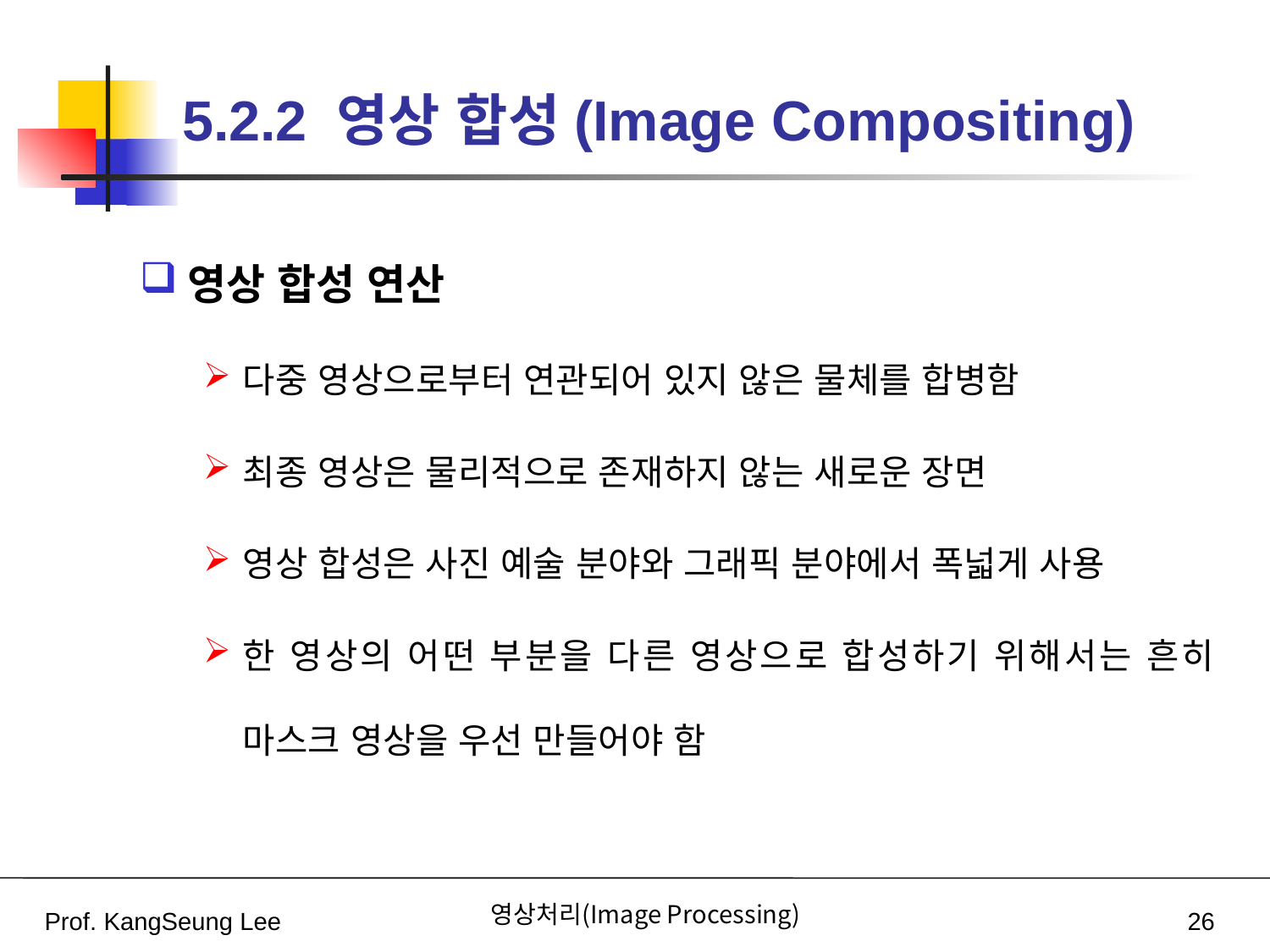

# 5.2.2 영상 합성(Image Compositing)
영상 합성 연산
다중 영상으로부터 연관되어 있지 않은 물체를 합병함
최종 영상은 물리적으로 존재하지 않는 새로운 장면
영상 합성은 사진 예술 분야와 그래픽 분야에서 폭넓게 사용
한 영상의 어떤 부분을 다른 영상으로 합성하기 위해서는 흔히 마스크 영상을 우선 만들어야 함
Prof. KangSeung Lee
영상처리(Image Processing)
26